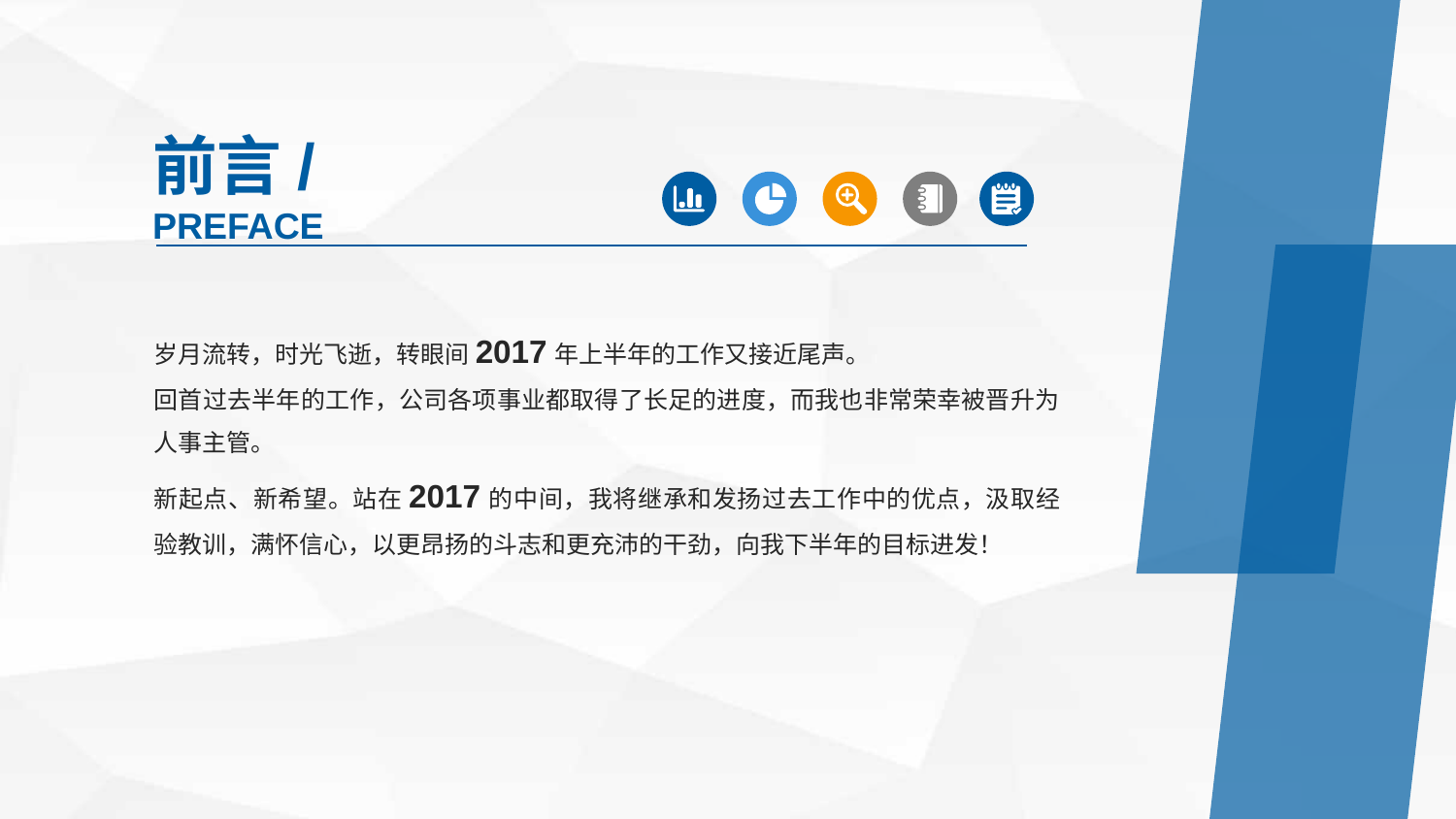

前言/PREFACE

岁月流转，时光飞逝，转眼间2017年上半年的工作又接近尾声。
回首过去半年的工作，公司各项事业都取得了长足的进度，而我也非常荣幸被晋升为人事主管。
新起点、新希望。站在2017的中间，我将继承和发扬过去工作中的优点，汲取经验教训，满怀信心，以更昂扬的斗志和更充沛的干劲，向我下半年的目标进发！